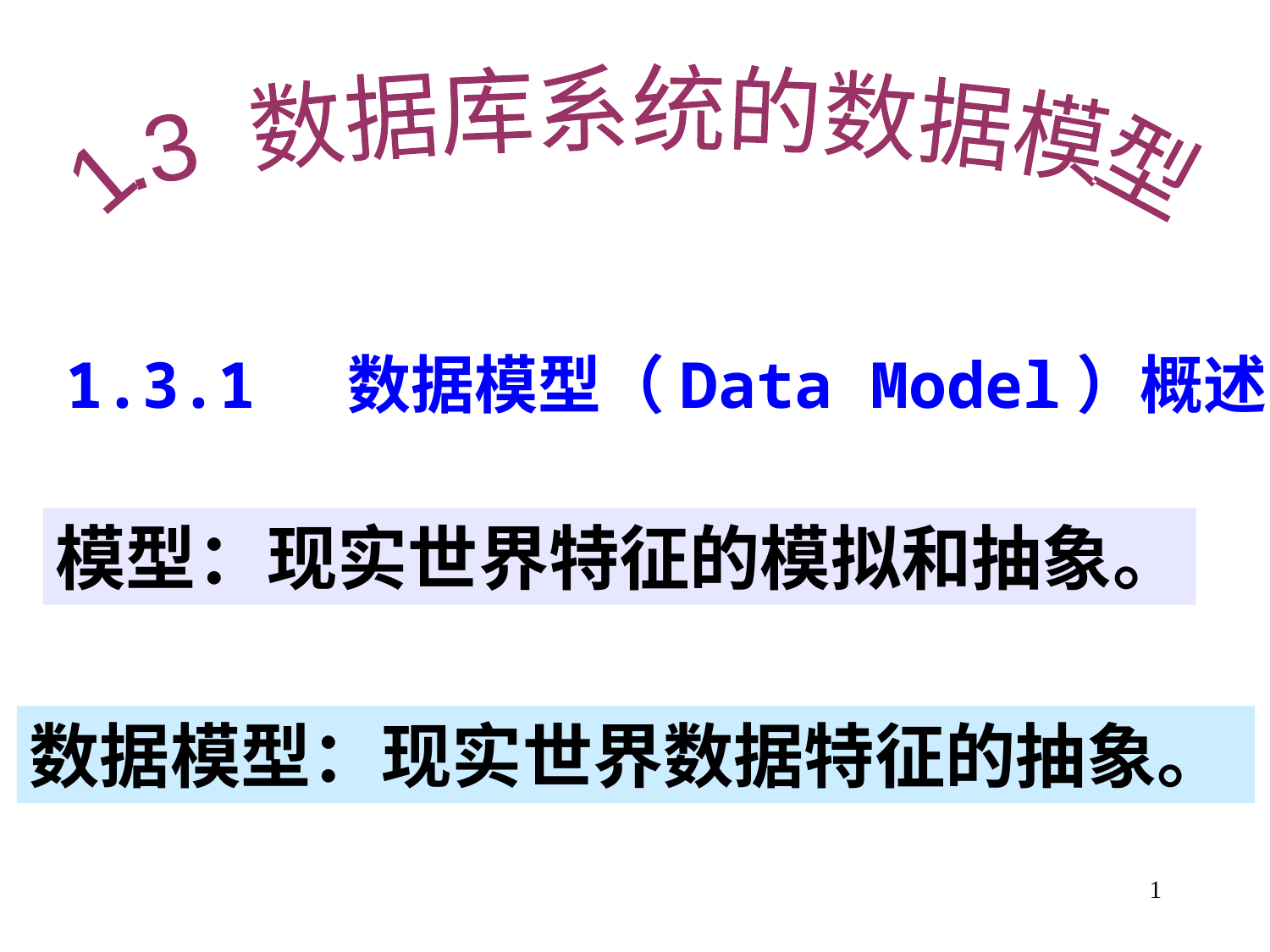

1.3  数据库系统的数据模型
1.3.1  数据模型（Data Model）概述
模型：现实世界特征的模拟和抽象。
数据模型：现实世界数据特征的抽象。
1